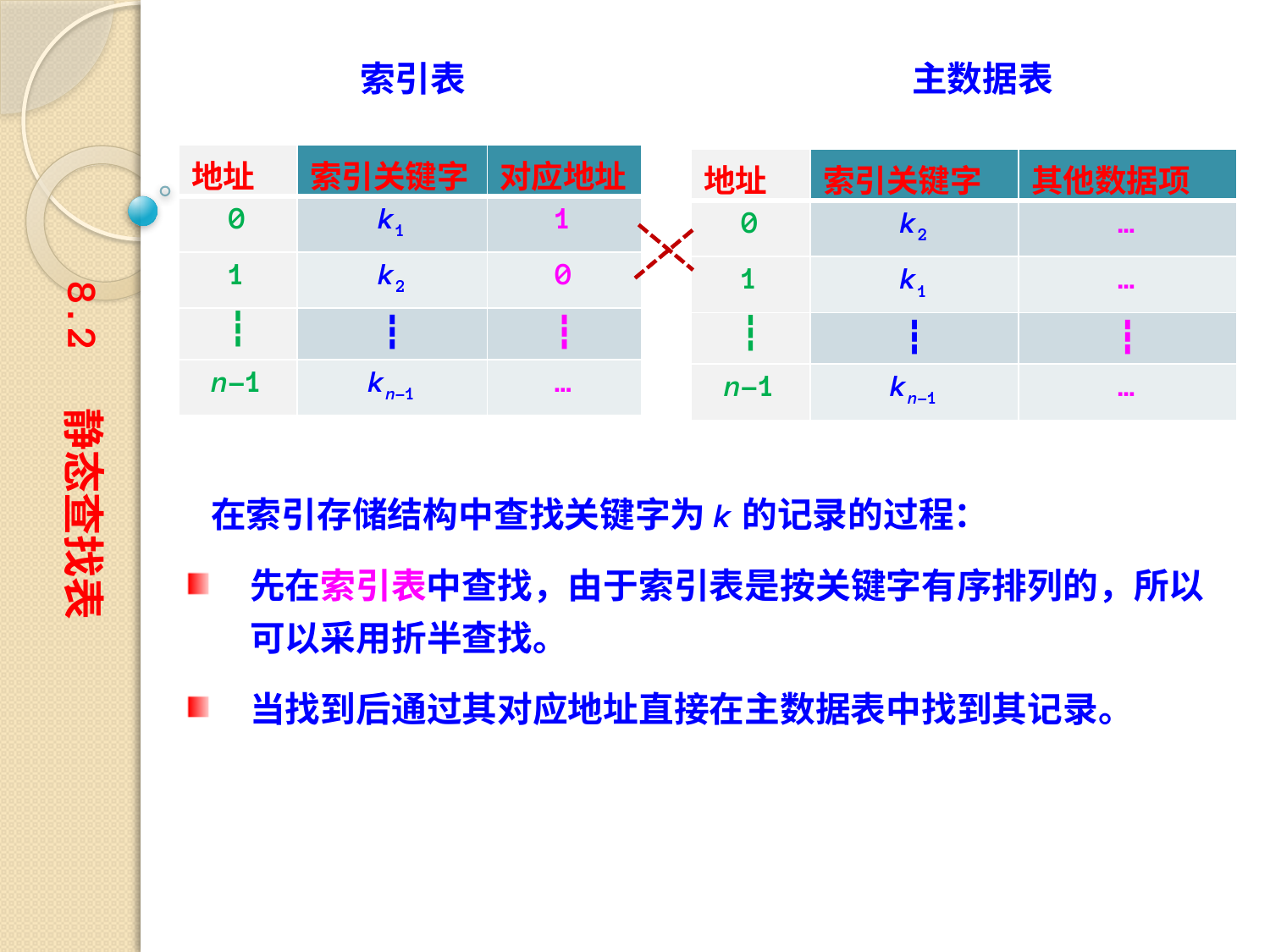

索引表
主数据表
| 地址 | 索引关键字 | 对应地址 |
| --- | --- | --- |
| 0 | k1 | 1 |
| 1 | k2 | 0 |
| ┇ | ┇ | ┇ |
| n-1 | kn-1 | … |
| 地址 | 索引关键字 | 其他数据项 |
| --- | --- | --- |
| 0 | k2 | … |
| 1 | k1 | … |
| ┇ | ┇ | ┇ |
| n-1 | kn-1 | … |

8.2  静态查找表
  在索引存储结构中查找关键字为k的记录的过程：
先在索引表中查找，由于索引表是按关键字有序排列的，所以可以采用折半查找。
当找到后通过其对应地址直接在主数据表中找到其记录。